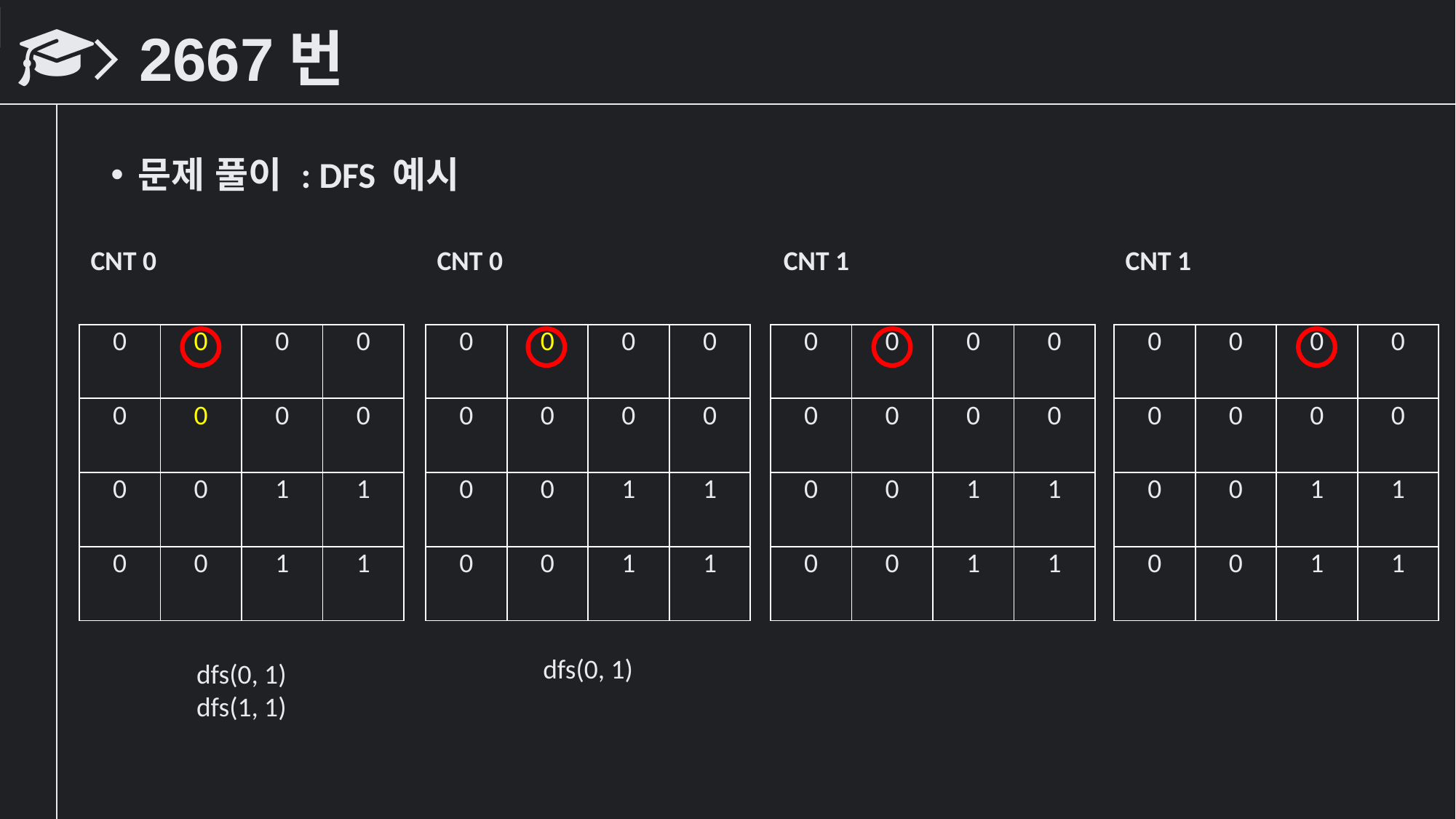

# 2667번
문제 풀이 : DFS 예시

CNT 0
CNT 0
CNT 1
CNT 1
| 0 | 0 | 0 | 0 |
| --- | --- | --- | --- |
| 0 | 0 | 0 | 0 |
| 0 | 0 | 1 | 1 |
| 0 | 0 | 1 | 1 |
| 0 | 0 | 0 | 0 |
| --- | --- | --- | --- |
| 0 | 0 | 0 | 0 |
| 0 | 0 | 1 | 1 |
| 0 | 0 | 1 | 1 |
| 0 | 0 | 0 | 0 |
| --- | --- | --- | --- |
| 0 | 0 | 0 | 0 |
| 0 | 0 | 1 | 1 |
| 0 | 0 | 1 | 1 |
| 0 | 0 | 0 | 0 |
| --- | --- | --- | --- |
| 0 | 0 | 0 | 0 |
| 0 | 0 | 1 | 1 |
| 0 | 0 | 1 | 1 |

dfs(0, 1)
dfs(0, 1)
dfs(1, 1)